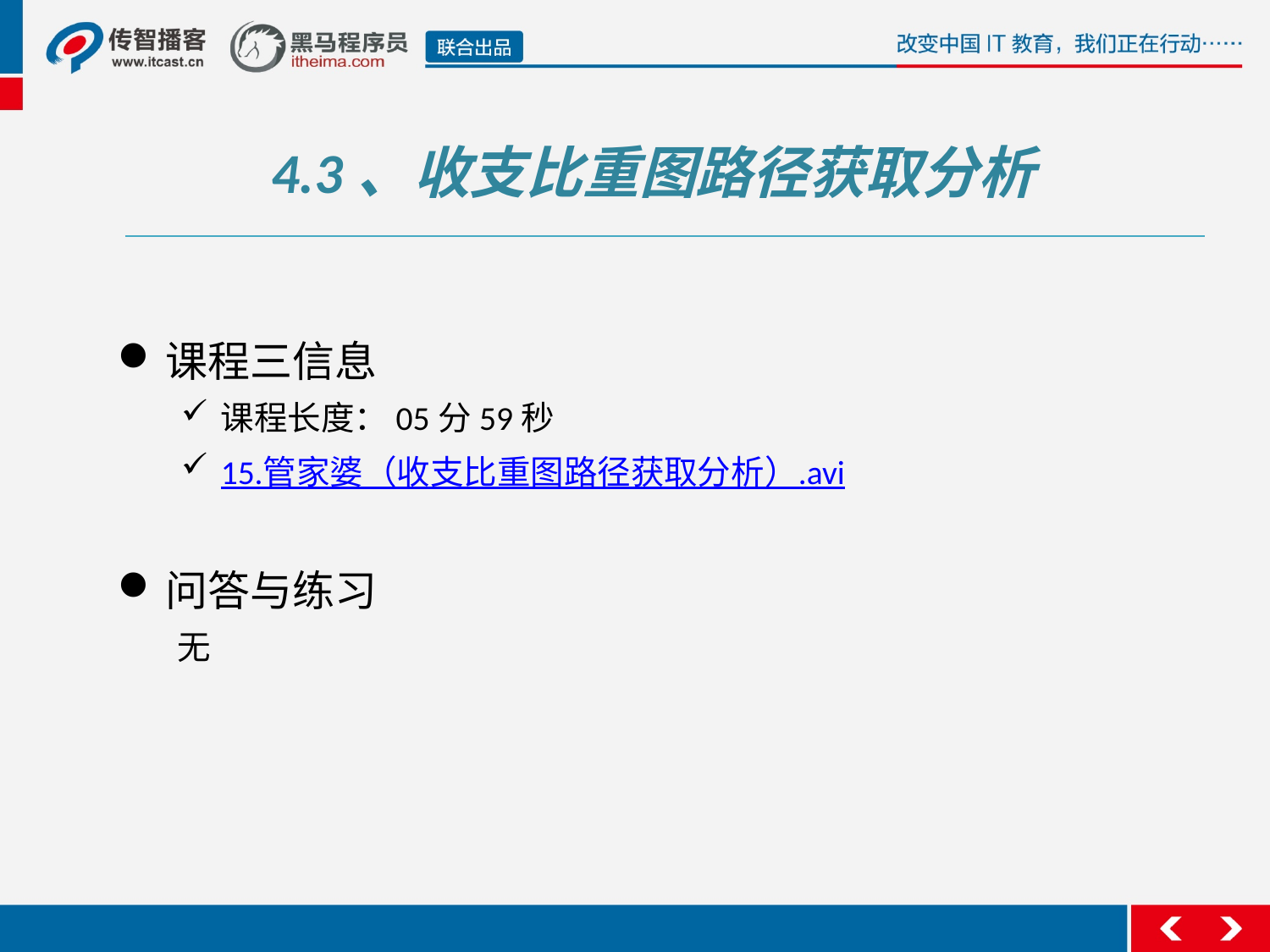

4.3、收支比重图路径获取分析

课程三信息
课程长度：05分59秒
15.管家婆（收支比重图路径获取分析）.avi

问答与练习
       无